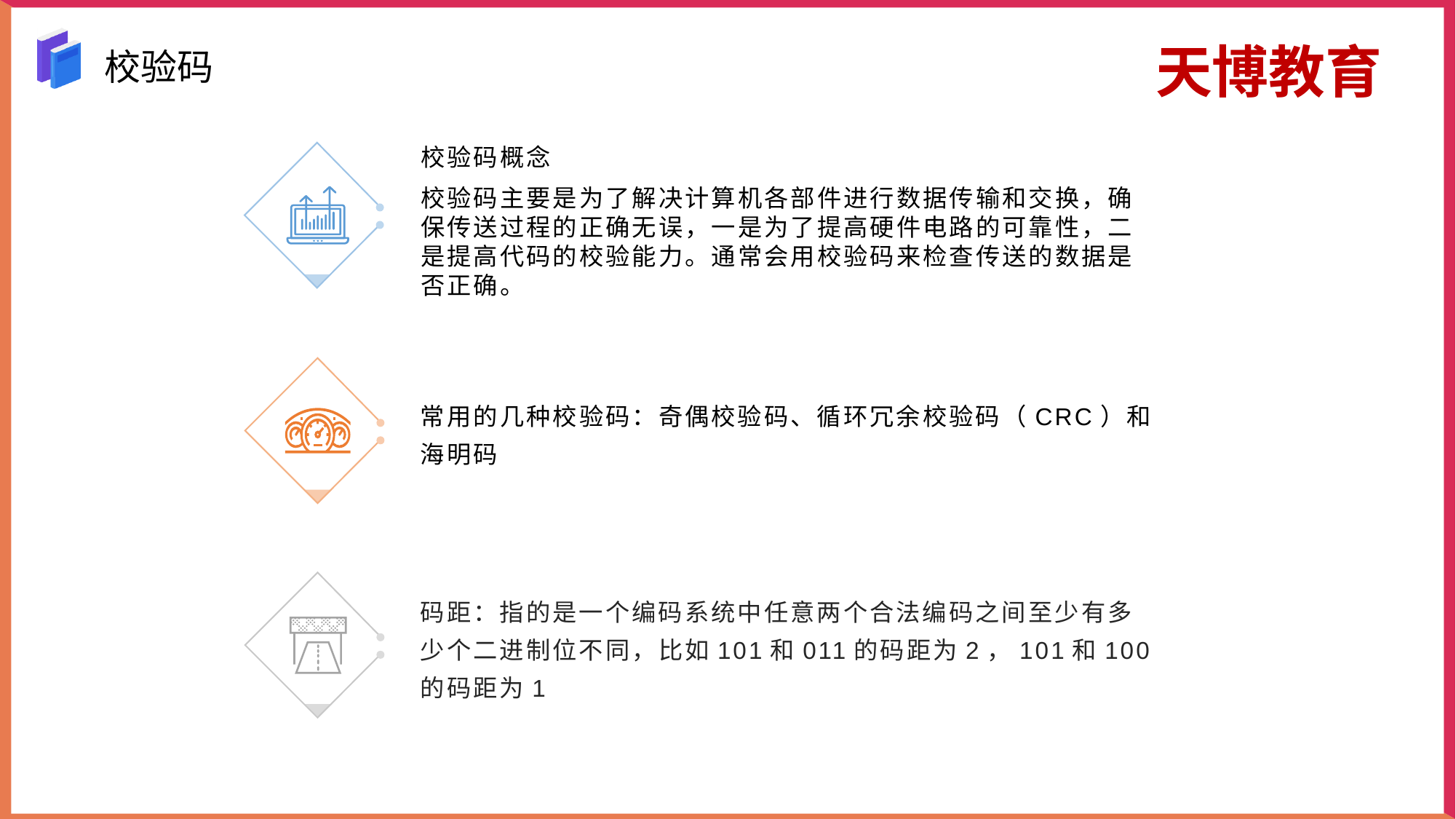

天博教育
校验码
校验码概念
校验码主要是为了解决计算机各部件进行数据传输和交换，确保传送过程的正确无误，一是为了提高硬件电路的可靠性，二是提高代码的校验能力。通常会用校验码来检查传送的数据是否正确。

常用的几种校验码：奇偶校验码、循环冗余校验码（CRC）和海明码

码距：指的是一个编码系统中任意两个合法编码之间至少有多少个二进制位不同，比如101和011的码距为2，101和100的码距为1